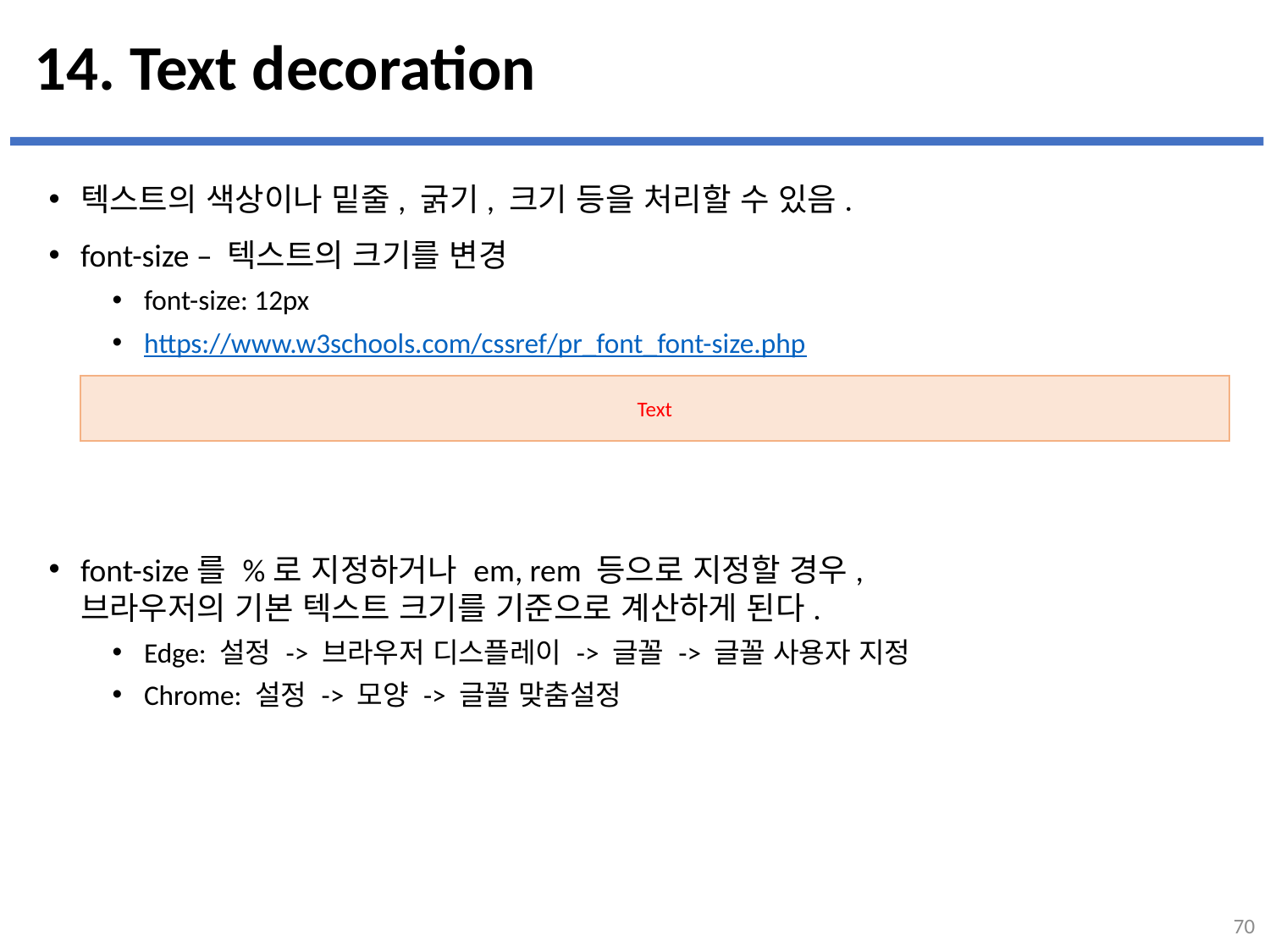

# 14. Text decoration
텍스트의 색상이나 밑줄, 굵기, 크기 등을 처리할 수 있음.
font-size – 텍스트의 크기를 변경
font-size: 12px
https://www.w3schools.com/cssref/pr_font_font-size.php

font-size를 %로 지정하거나 em, rem 등으로 지정할 경우,
브라우저의 기본 텍스트 크기를 기준으로 계산하게 된다.
Edge: 설정 -> 브라우저 디스플레이 -> 글꼴 -> 글꼴 사용자 지정
Chrome: 설정 -> 모양 -> 글꼴 맞춤설정

Text
70